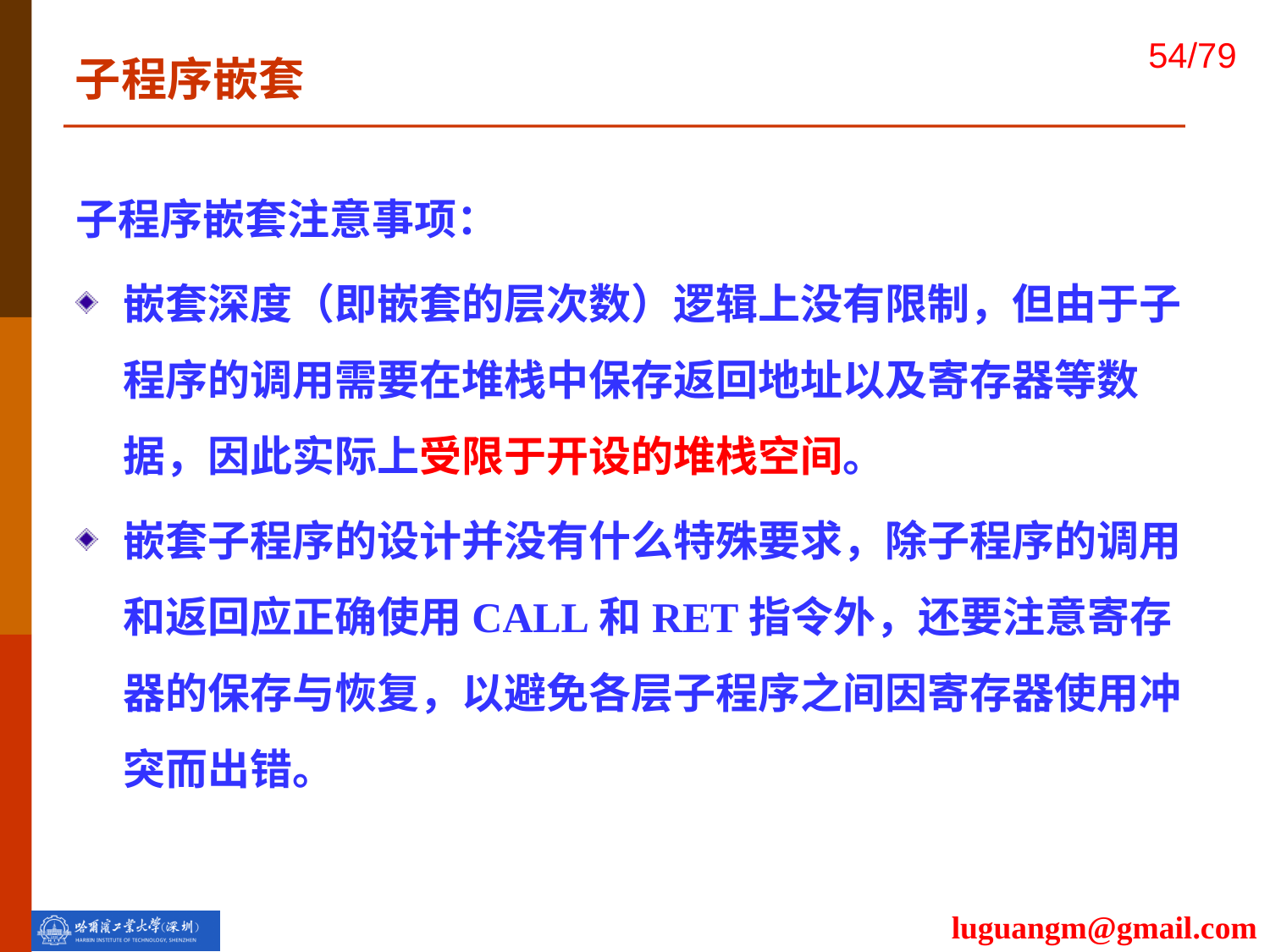

子程序嵌套
子程序嵌套注意事项：
嵌套深度（即嵌套的层次数）逻辑上没有限制，但由于子程序的调用需要在堆栈中保存返回地址以及寄存器等数据，因此实际上受限于开设的堆栈空间。
嵌套子程序的设计并没有什么特殊要求，除子程序的调用和返回应正确使用CALL和RET指令外，还要注意寄存器的保存与恢复，以避免各层子程序之间因寄存器使用冲突而出错。